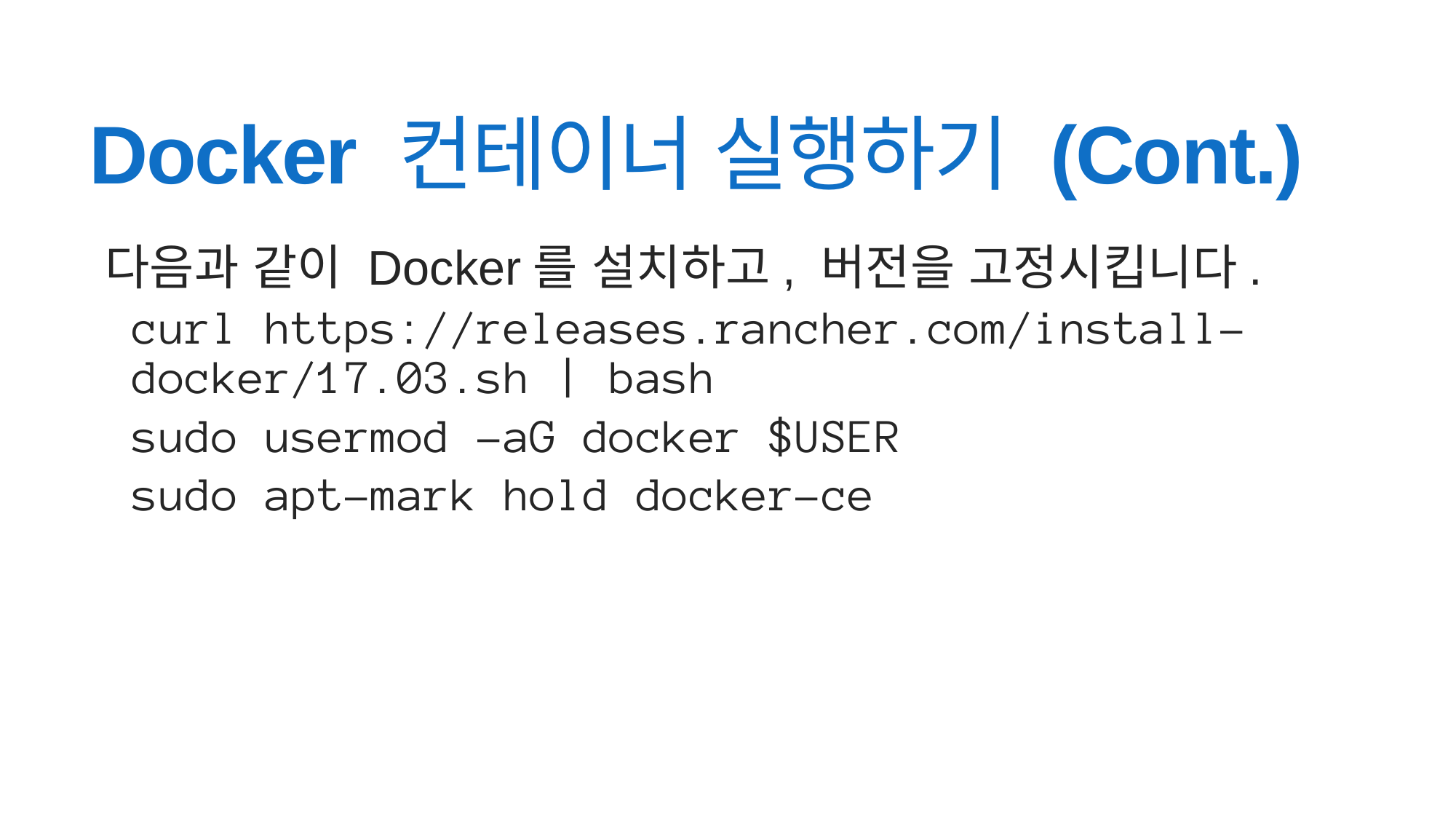

# Docker 컨테이너 실행하기 (Cont.)
다음과 같이 Docker를 설치하고, 버전을 고정시킵니다.
curl https://releases.rancher.com/install-docker/17.03.sh | bash
sudo usermod -aG docker $USER
sudo apt-mark hold docker-ce